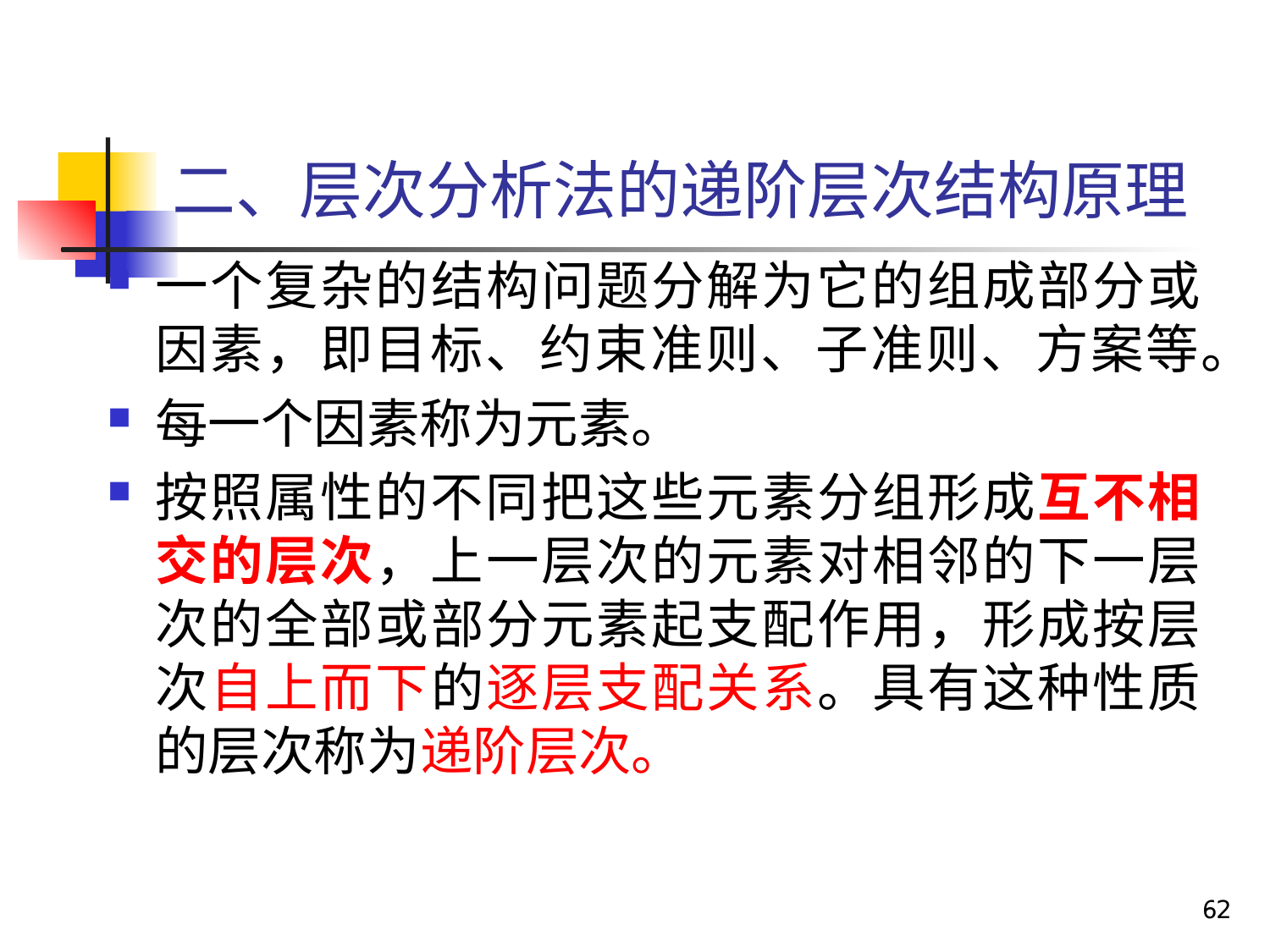

# 二、层次分析法的递阶层次结构原理
一个复杂的结构问题分解为它的组成部分或因素，即目标、约束准则、子准则、方案等。
每一个因素称为元素。
按照属性的不同把这些元素分组形成互不相交的层次，上一层次的元素对相邻的下一层次的全部或部分元素起支配作用，形成按层次自上而下的逐层支配关系。具有这种性质的层次称为递阶层次。
62